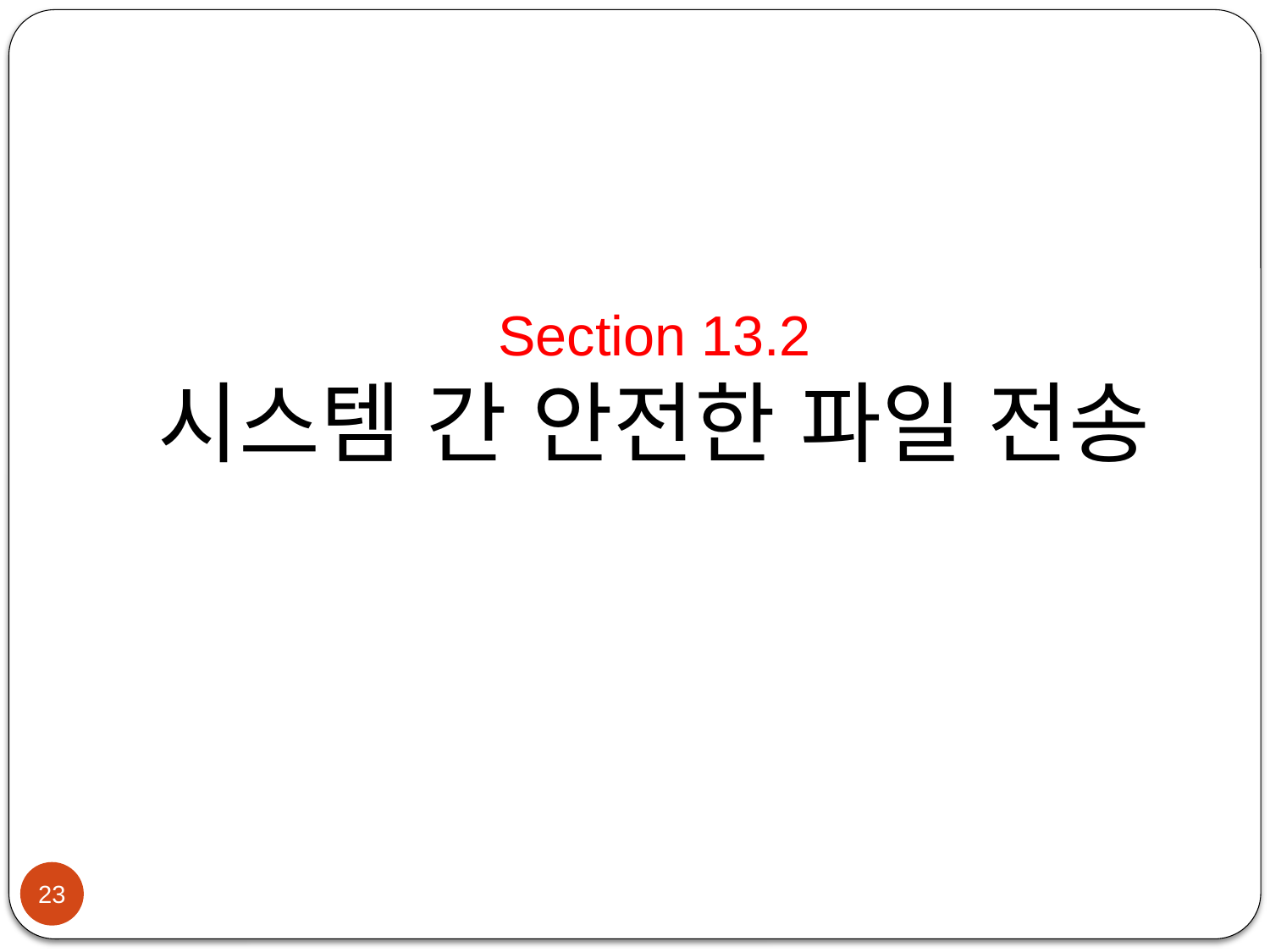

Section 13.2
시스템 간 안전한 파일 전송
23